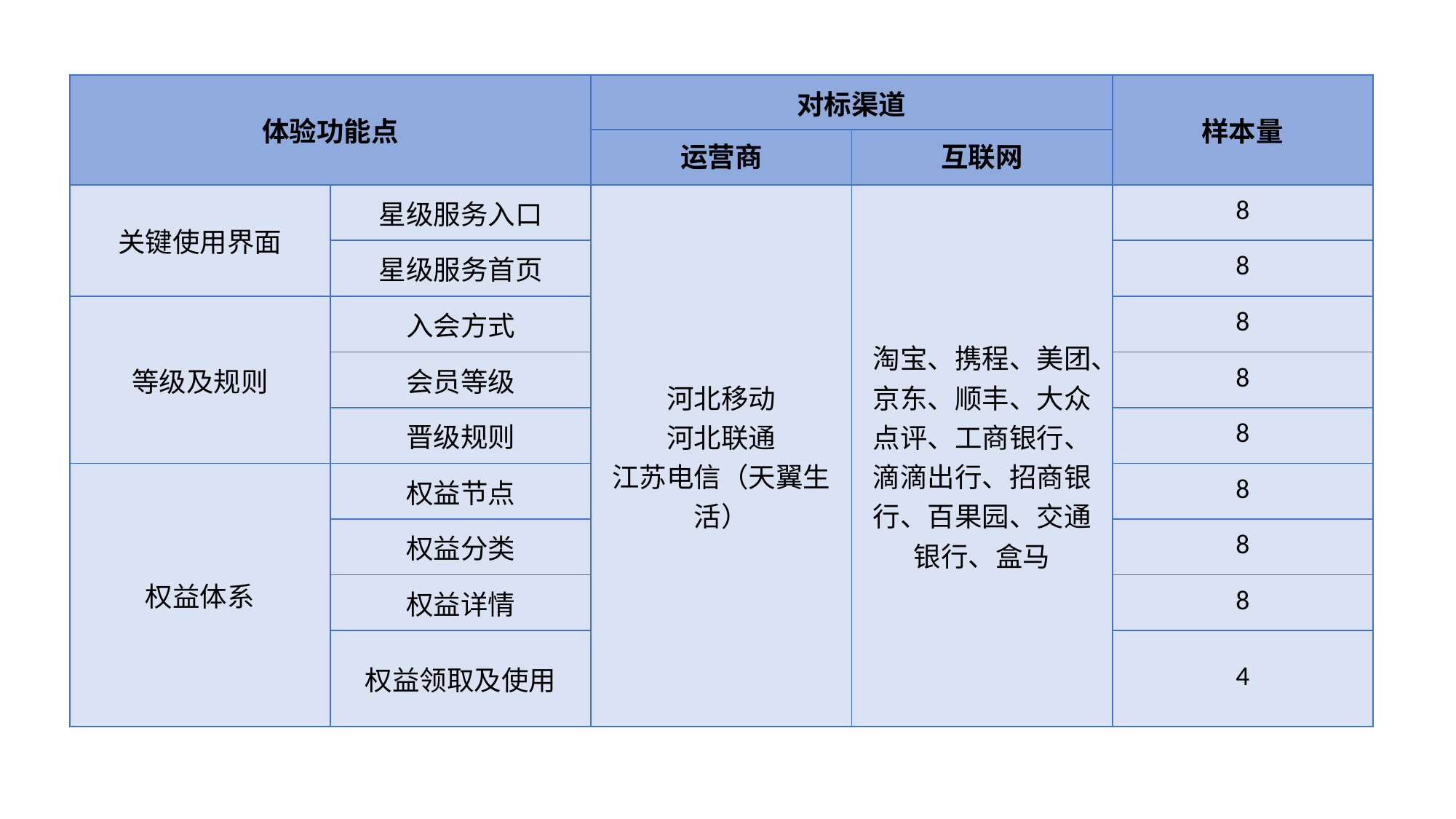

| 体验功能点 |  | 对标渠道 |  | 样本量 |
| --- | --- | --- | --- | --- |
|  |  | 运营商 | 互联网 |  |
| 关键使用界面 | 星级服务入口 | 河北移动 河北联通 江苏电信（天翼生活） | 淘宝、携程、美团、京东、顺丰、大众点评、工商银行、滴滴出行、招商银行、百果园、交通银行、盒马 | 8 |
|  | 星级服务首页 |  |  | 8 |
| 等级及规则 | 入会方式 |  |  | 8 |
|  | 会员等级 |  |  | 8 |
|  | 晋级规则 |  |  | 8 |
| 权益体系 | 权益节点 |  |  | 8 |
|  | 权益分类 |  |  | 8 |
|  | 权益详情 |  |  | 8 |
|  | 权益领取及使用 |  |  | 4 |